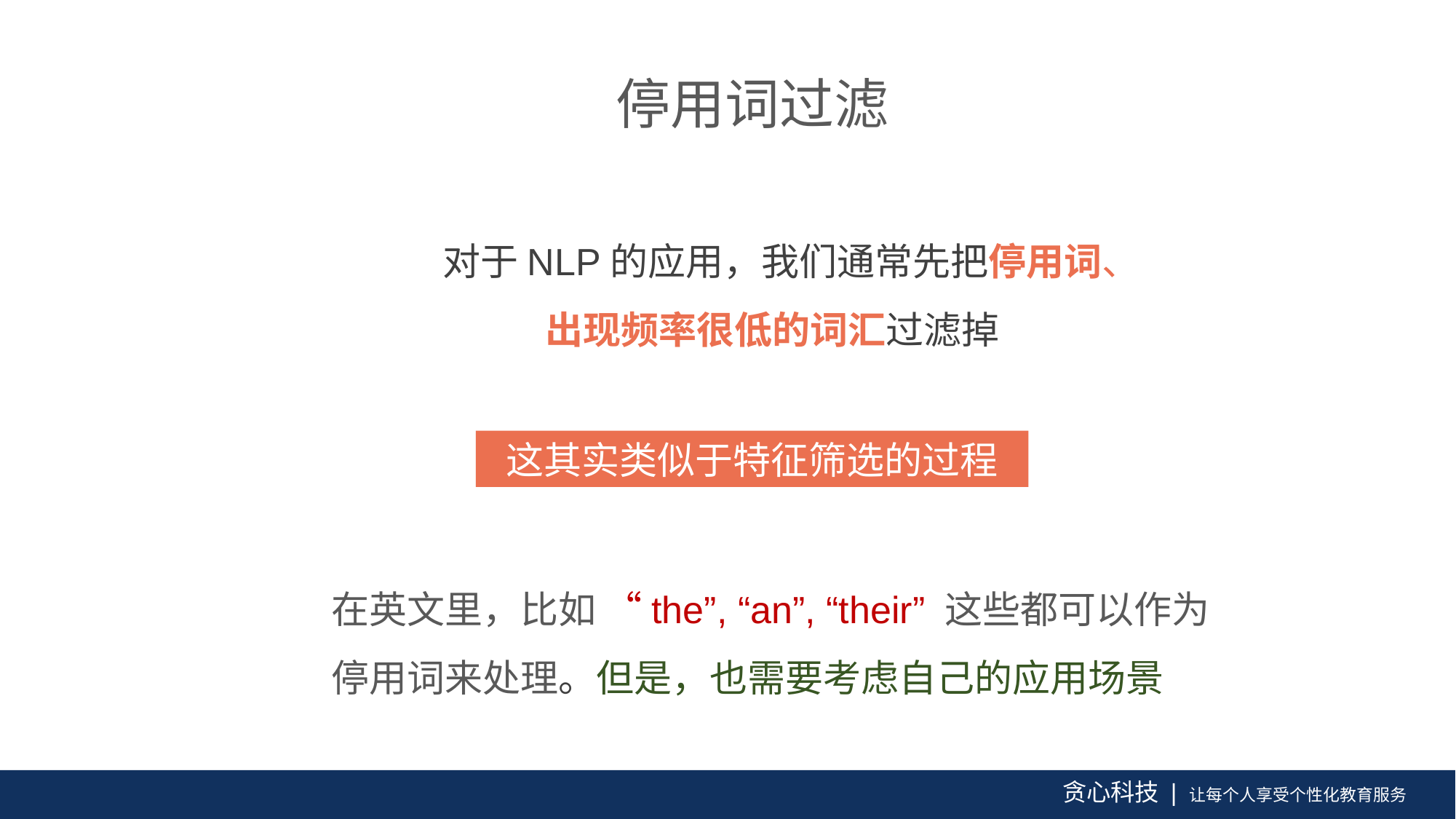

停用词过滤
对于NLP的应用，我们通常先把停用词、出现频率很低的词汇过滤掉
这其实类似于特征筛选的过程
在英文里，比如 “the”, “an”, “their” 这些都可以作为停用词来处理。但是，也需要考虑自己的应用场景